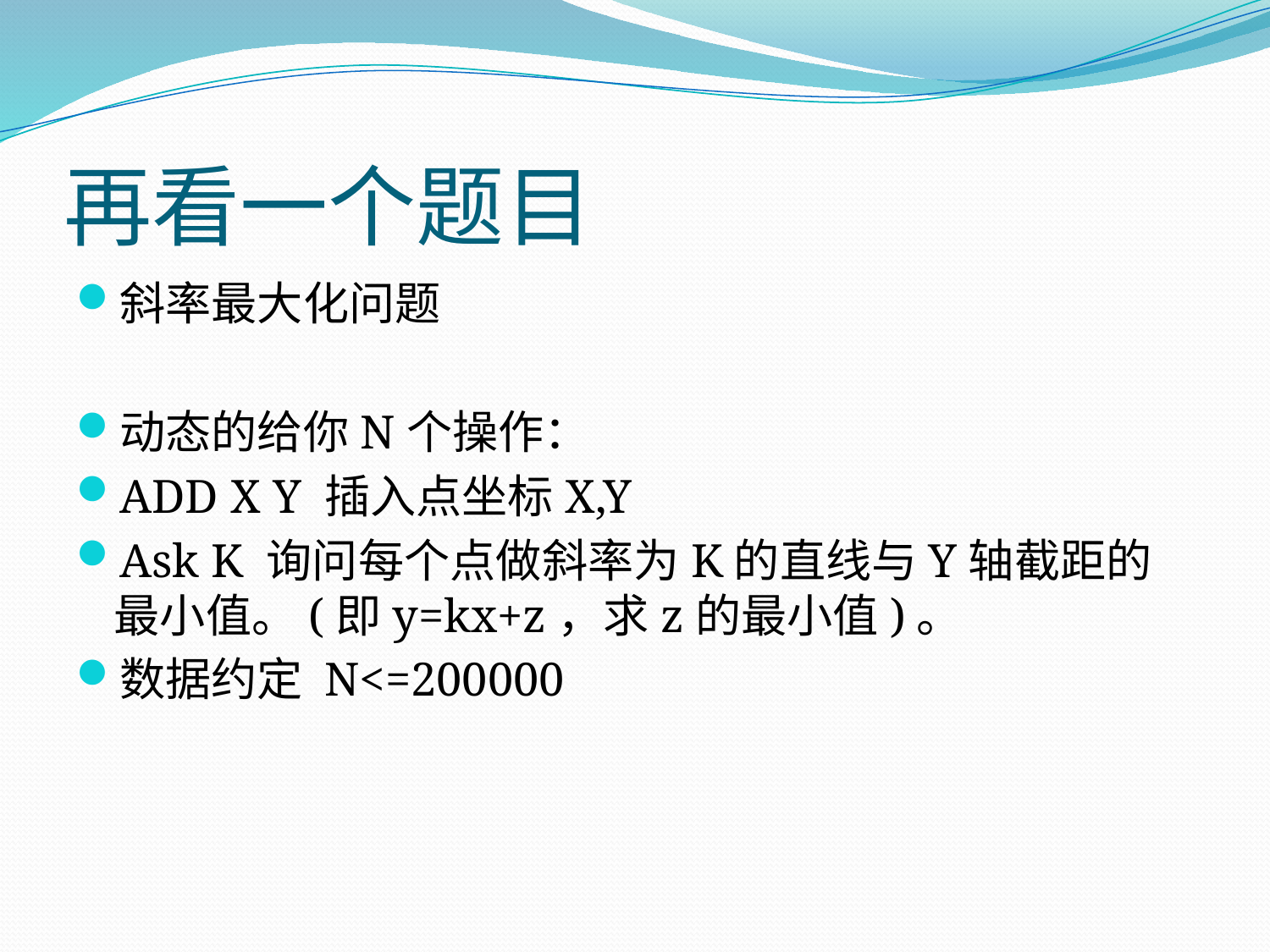

# 再看一个题目
斜率最大化问题

动态的给你N个操作：
ADD X Y 插入点坐标X,Y
Ask K 询问每个点做斜率为K的直线与Y轴截距的最小值。(即y=kx+z，求z的最小值)。
数据约定 N<=200000